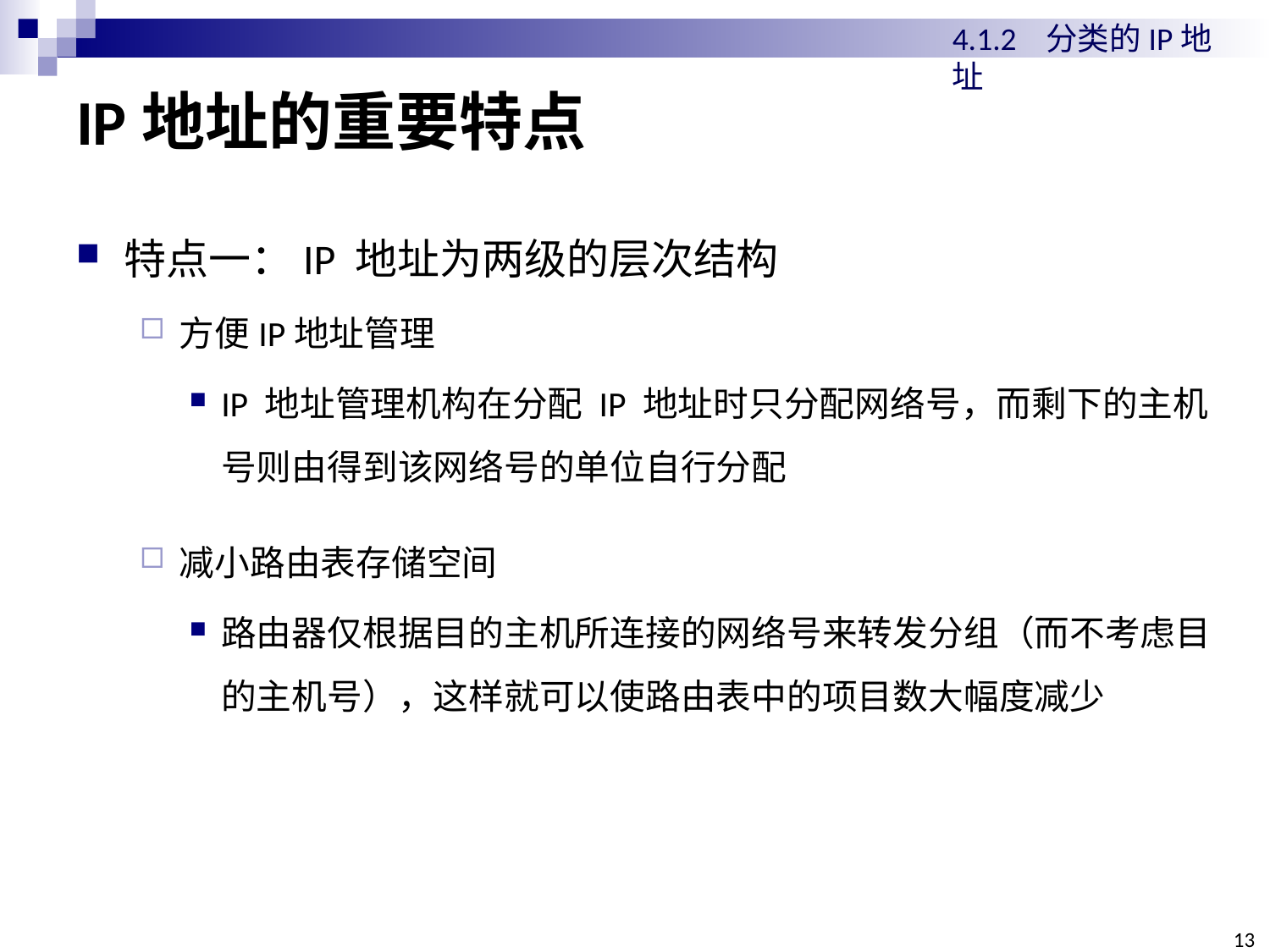

4.1.2   分类的IP地址
# IP地址的重要特点
特点一：IP 地址为两级的层次结构
方便IP地址管理
IP 地址管理机构在分配 IP 地址时只分配网络号，而剩下的主机号则由得到该网络号的单位自行分配
减小路由表存储空间
路由器仅根据目的主机所连接的网络号来转发分组（而不考虑目的主机号），这样就可以使路由表中的项目数大幅度减少
13